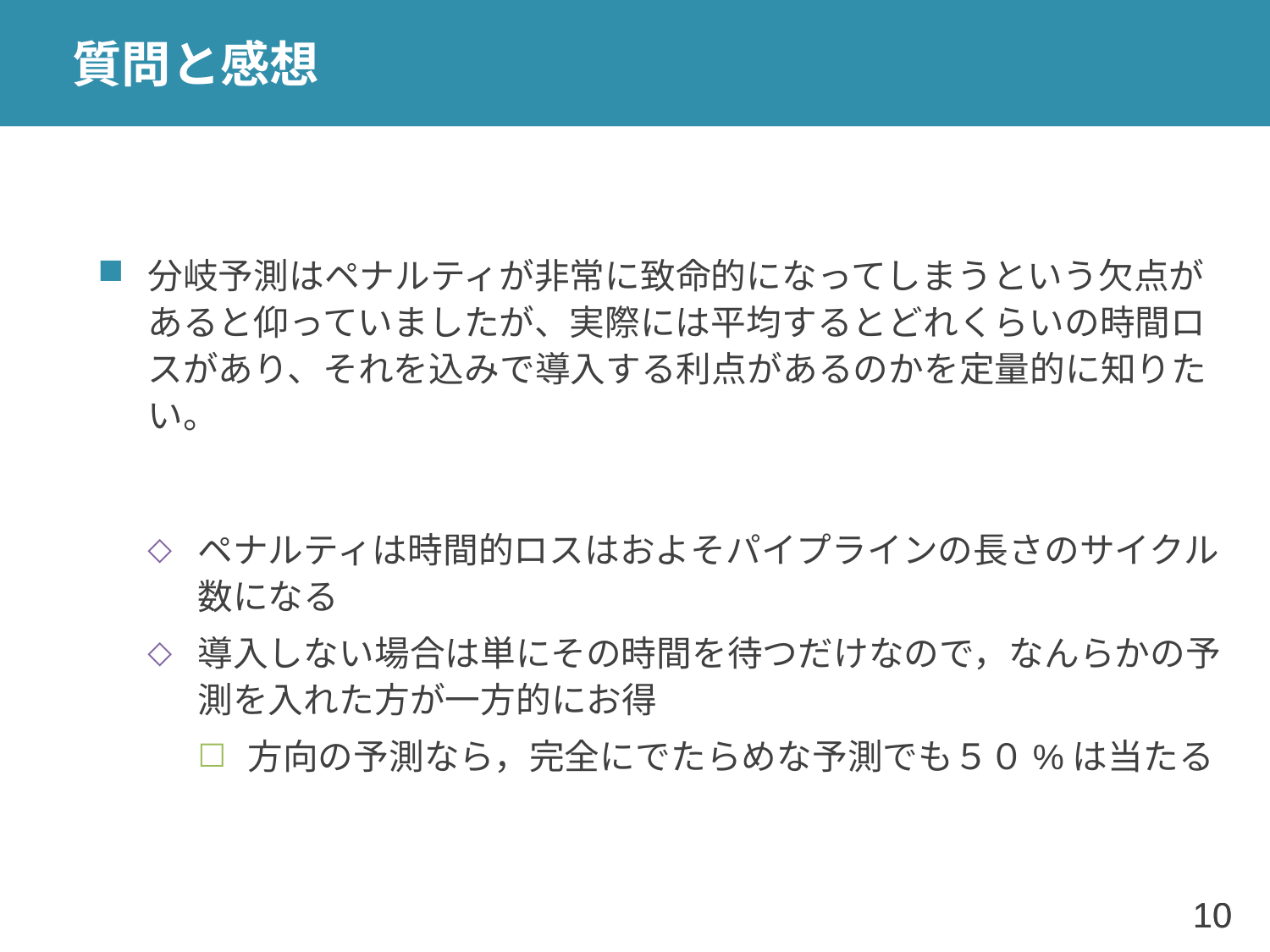

# 質問と感想
分岐予測はペナルティが非常に致命的になってしまうという欠点があると仰っていましたが、実際には平均するとどれくらいの時間ロスがあり、それを込みで導入する利点があるのかを定量的に知りたい。

ペナルティは時間的ロスはおよそパイプラインの長さのサイクル数になる
導入しない場合は単にその時間を待つだけなので，なんらかの予測を入れた方が一方的にお得
方向の予測なら，完全にでたらめな予測でも５０%は当たる